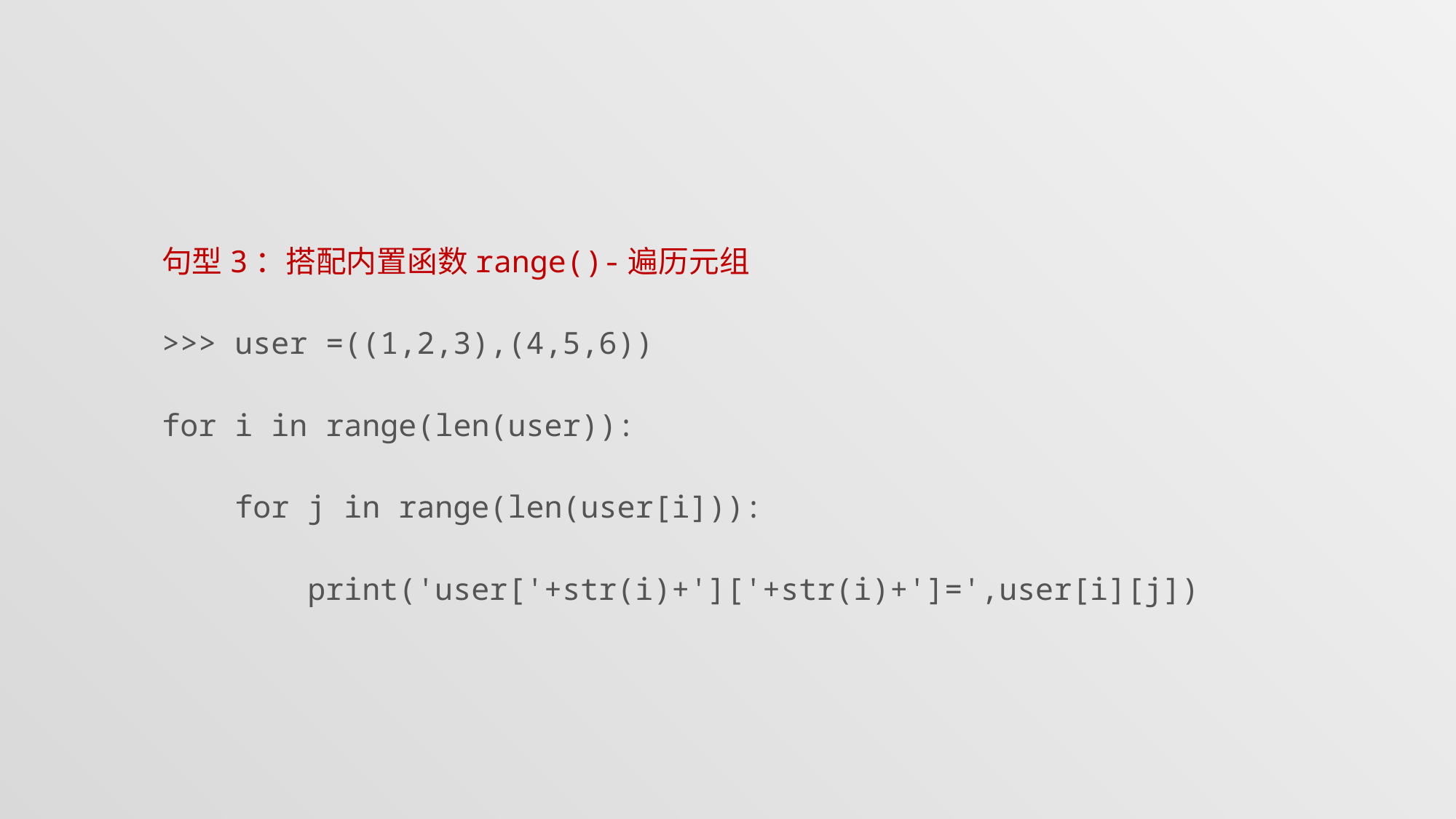

#
句型3：搭配内置函数range()-遍历元组
>>> user =((1,2,3),(4,5,6))
for i in range(len(user)):
    for j in range(len(user[i])):
        print('user['+str(i)+']['+str(i)+']=',user[i][j])